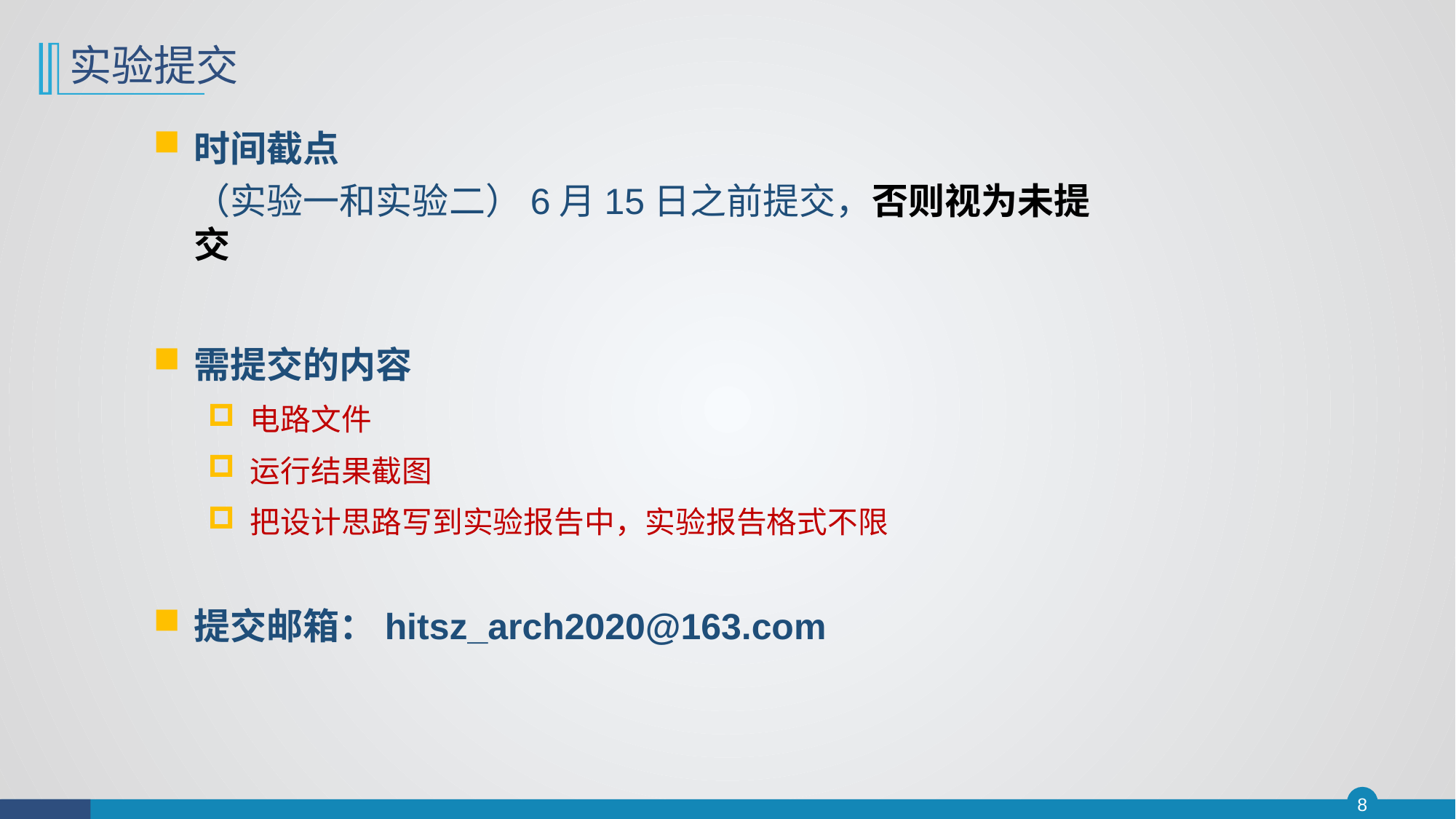

# 实验提交
时间截点
	（实验一和实验二）6月15日之前提交，否则视为未提交

需提交的内容
电路文件
运行结果截图
把设计思路写到实验报告中，实验报告格式不限

提交邮箱：hitsz_arch2020@163.com